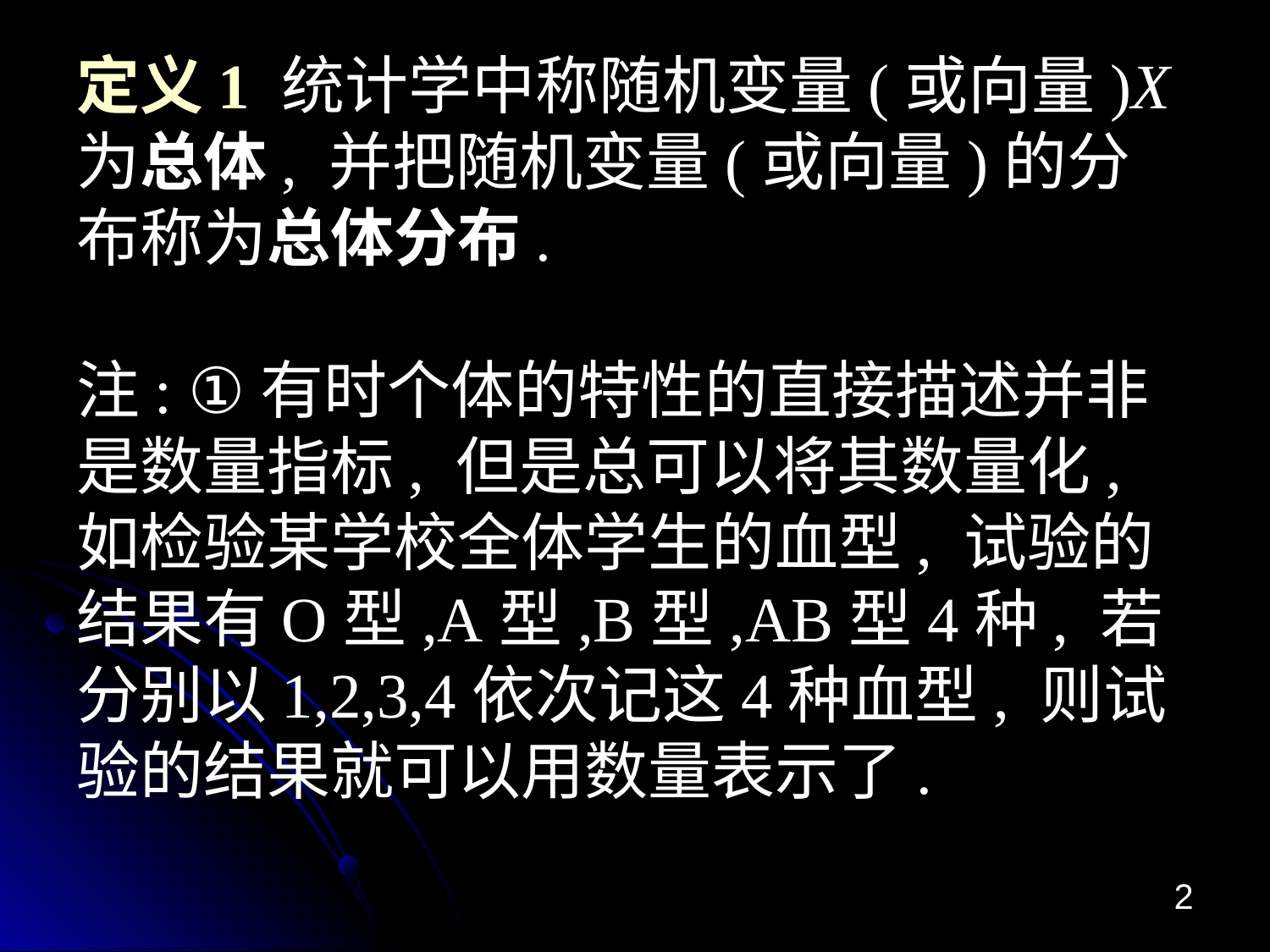

# 定义1 统计学中称随机变量(或向量)X为总体, 并把随机变量(或向量)的分布称为总体分布. 注: ①有时个体的特性的直接描述并非是数量指标, 但是总可以将其数量化, 如检验某学校全体学生的血型, 试验的结果有O型,A型,B型,AB型4种, 若分别以1,2,3,4依次记这4种血型, 则试验的结果就可以用数量表示了.
2